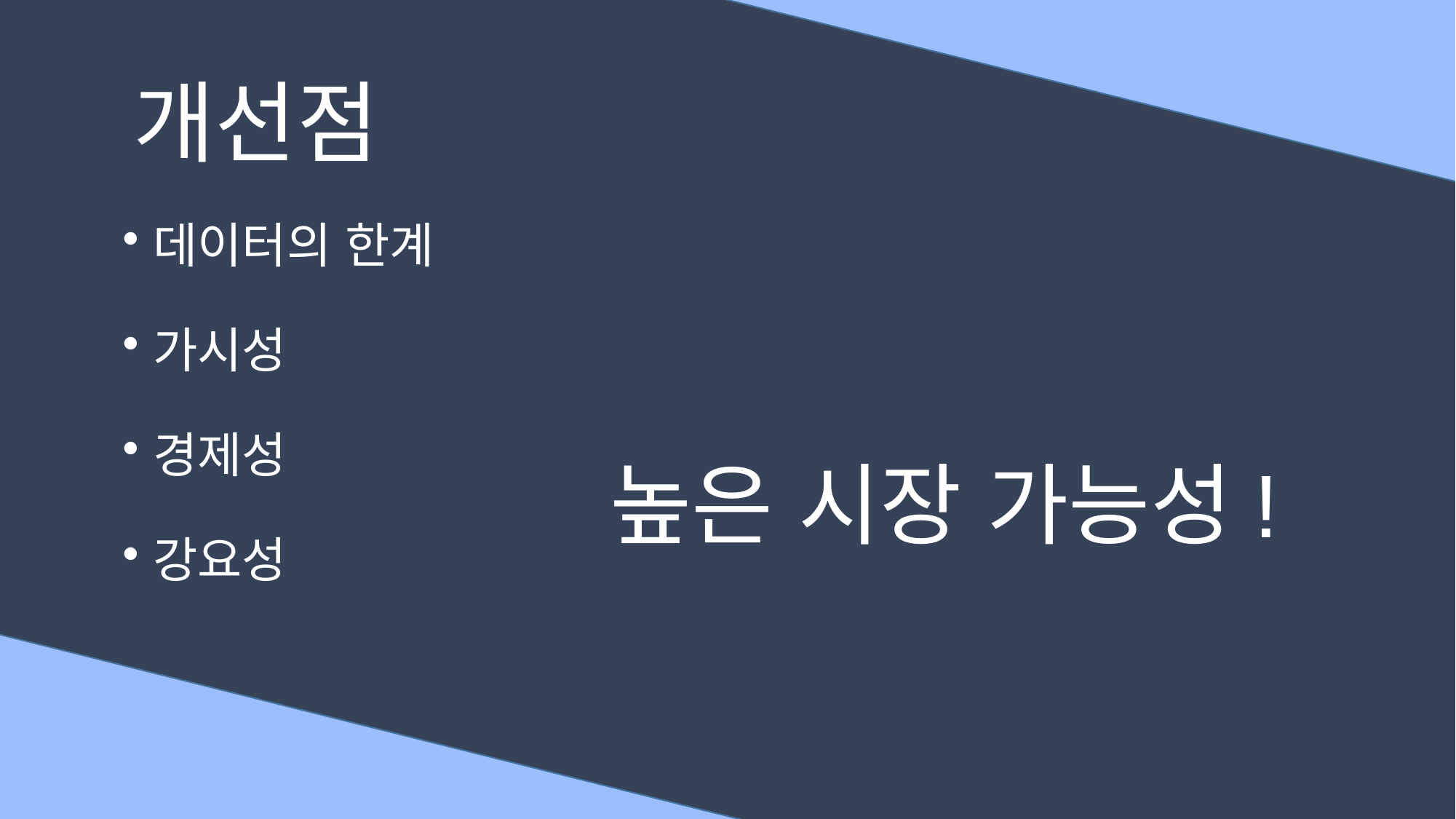

개선점
데이터의 한계

가시성

경제성

강요성

높은 시장 가능성!